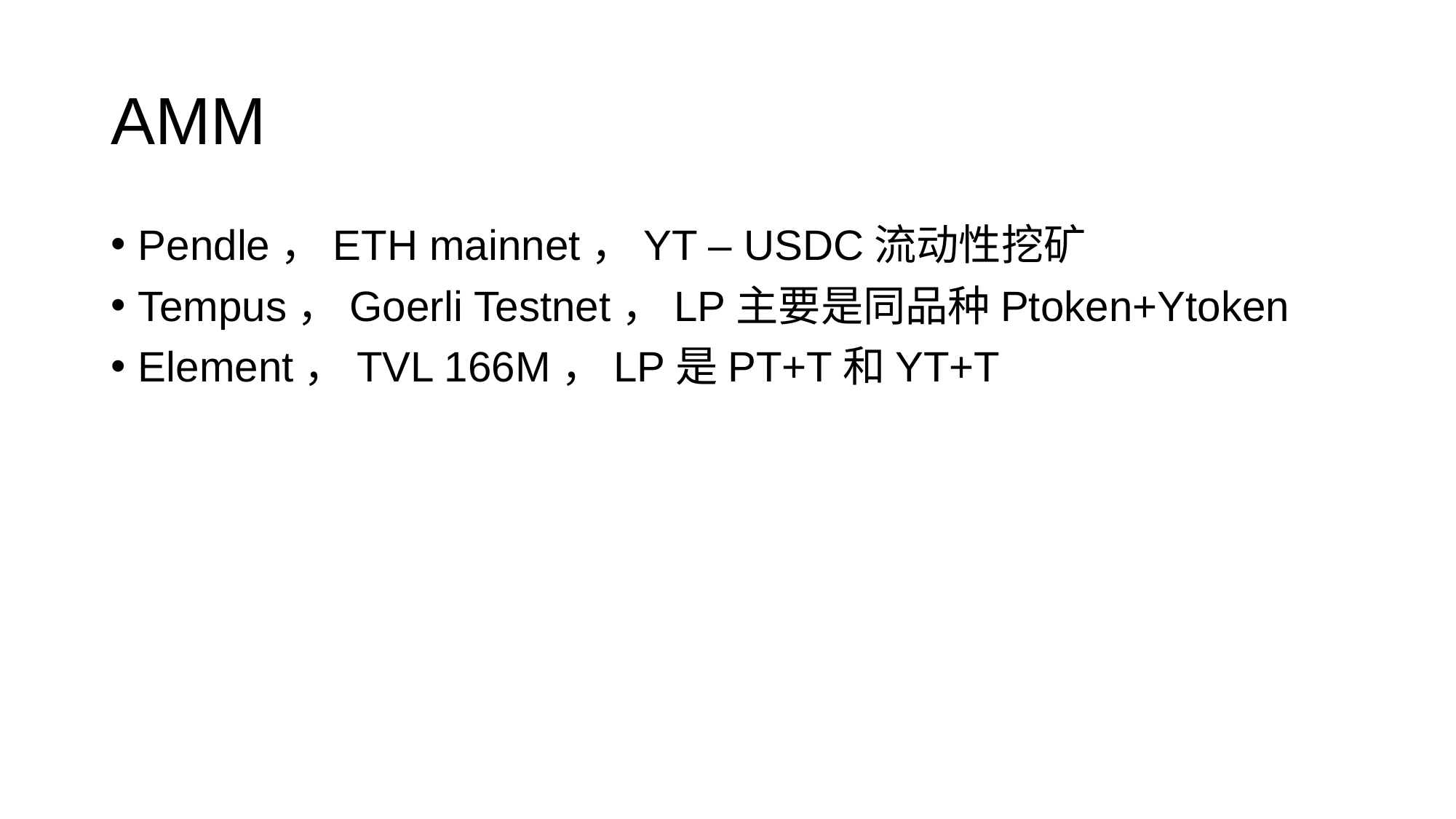

# AMM
Pendle，ETH mainnet，YT – USDC流动性挖矿
Tempus，Goerli Testnet，LP主要是同品种Ptoken+Ytoken
Element，TVL 166M，LP是PT+T和YT+T